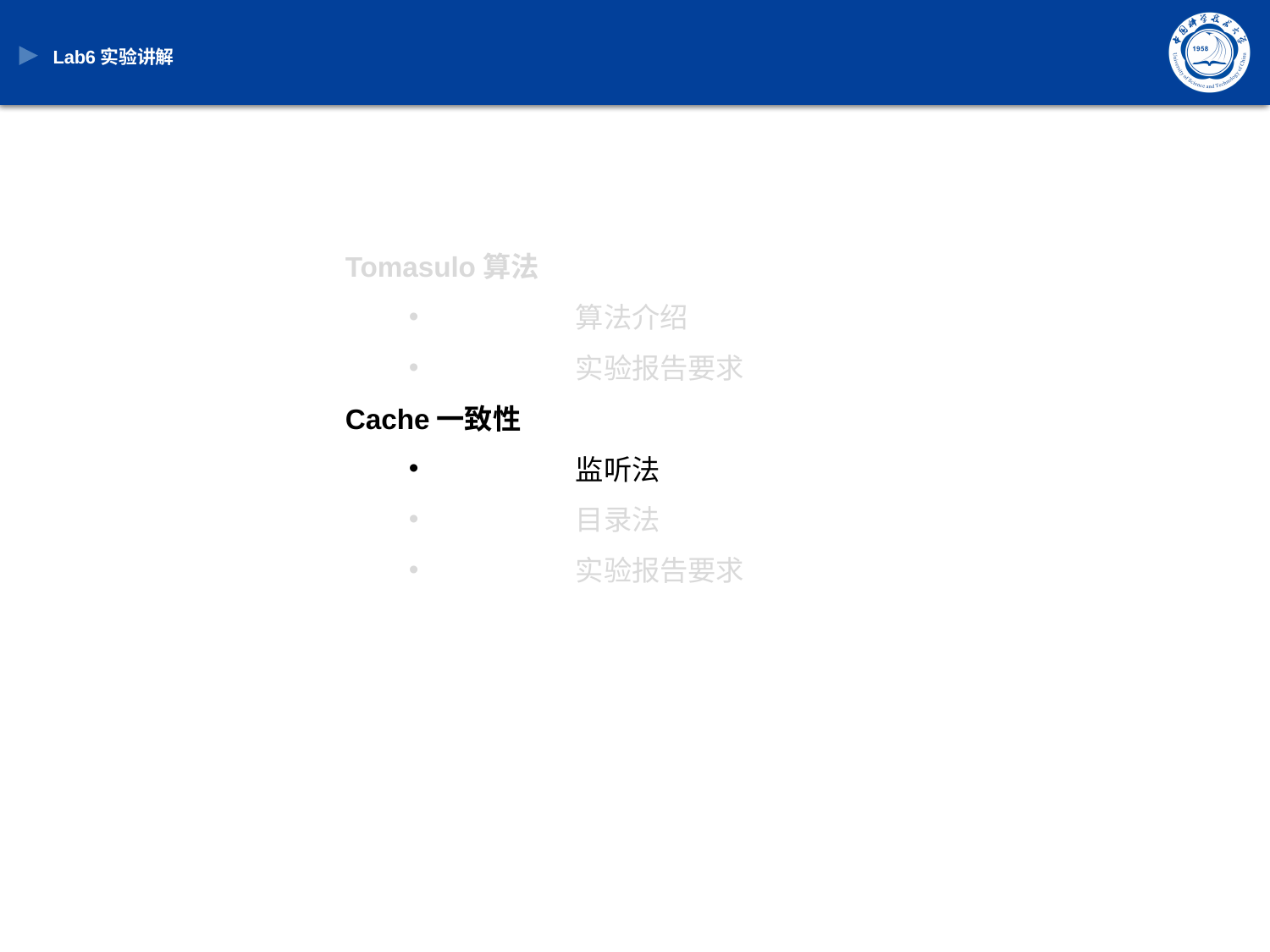

Lab6实验讲解

Tomasulo算法
	算法介绍
	实验报告要求
Cache一致性
	监听法
	目录法
	实验报告要求